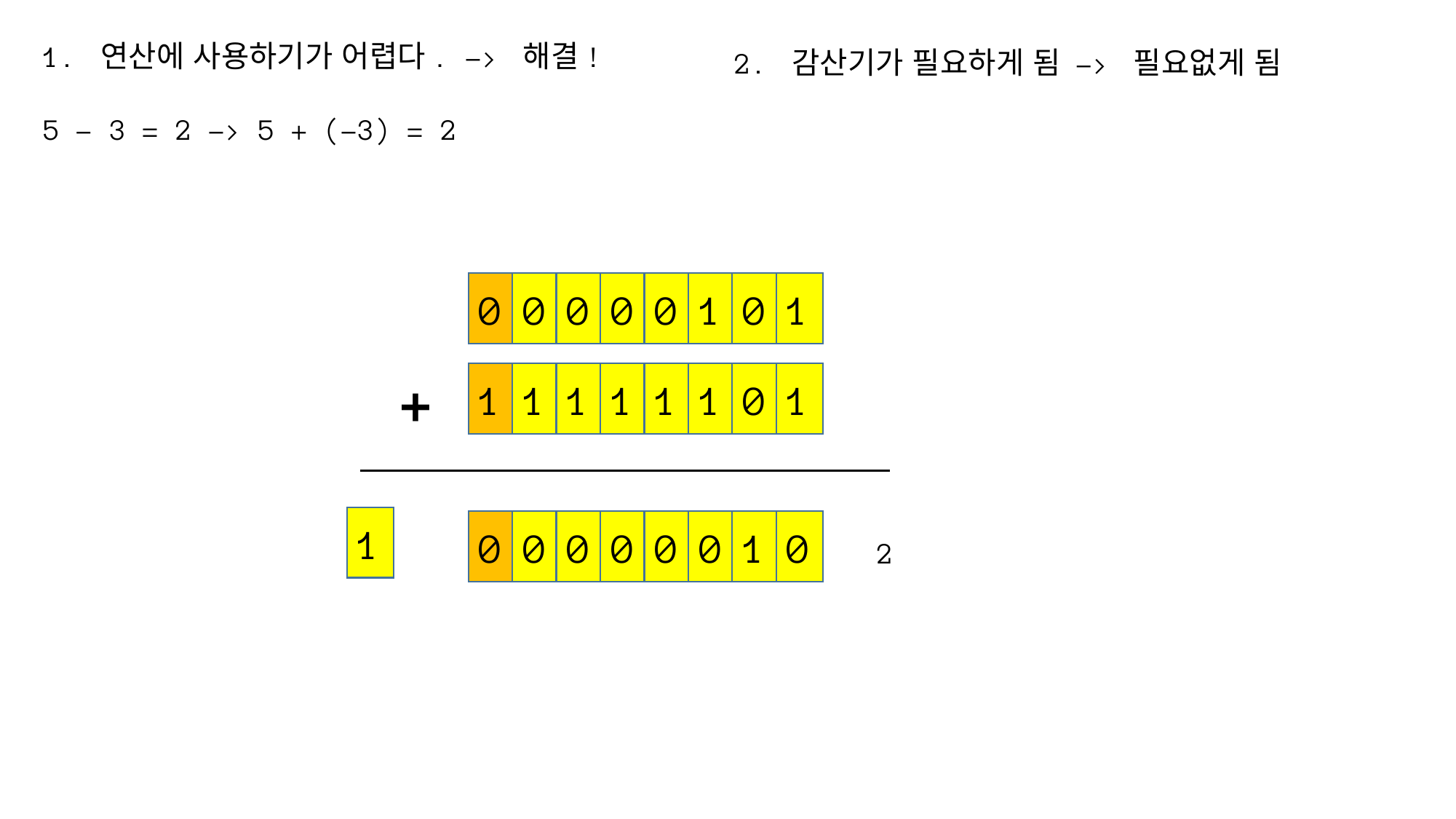

1. 연산에 사용하기가 어렵다. -> 해결!

5 - 3 = 2 -> 5 + (-3) = 2
2. 감산기가 필요하게 됨 -> 필요없게 됨
0
0
0
0
0
1
0
1
+
1
1
1
1
1
1
0
1
1
0
0
0
0
0
0
1
0
2